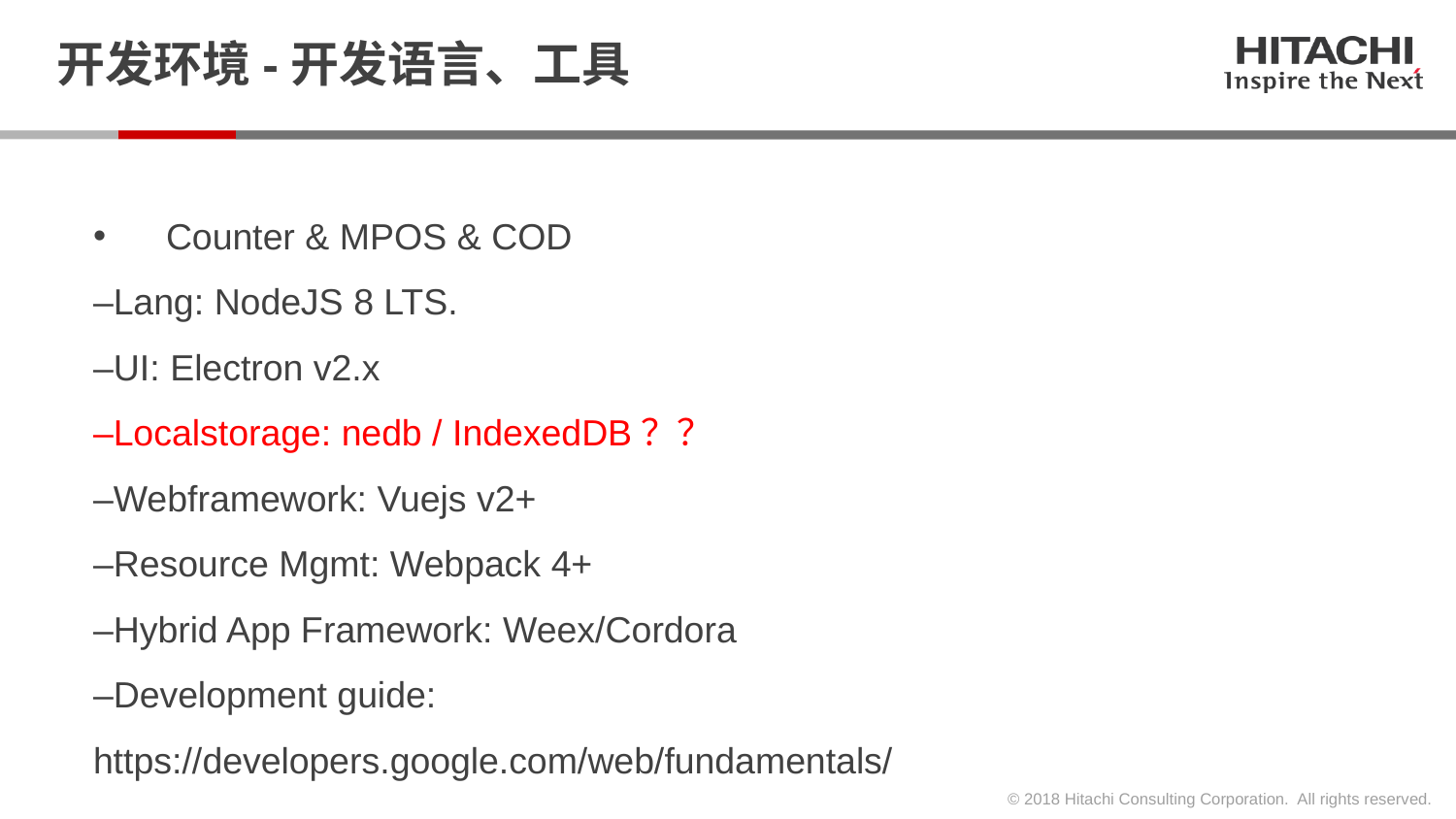

# 开发环境-开发语言、工具
Counter & MPOS & COD
–Lang: NodeJS 8 LTS.
–UI: Electron v2.x
–Localstorage: nedb / IndexedDB？？
–Webframework: Vuejs v2+
–Resource Mgmt: Webpack 4+
–Hybrid App Framework: Weex/Cordora
–Development guide: https://developers.google.com/web/fundamentals/